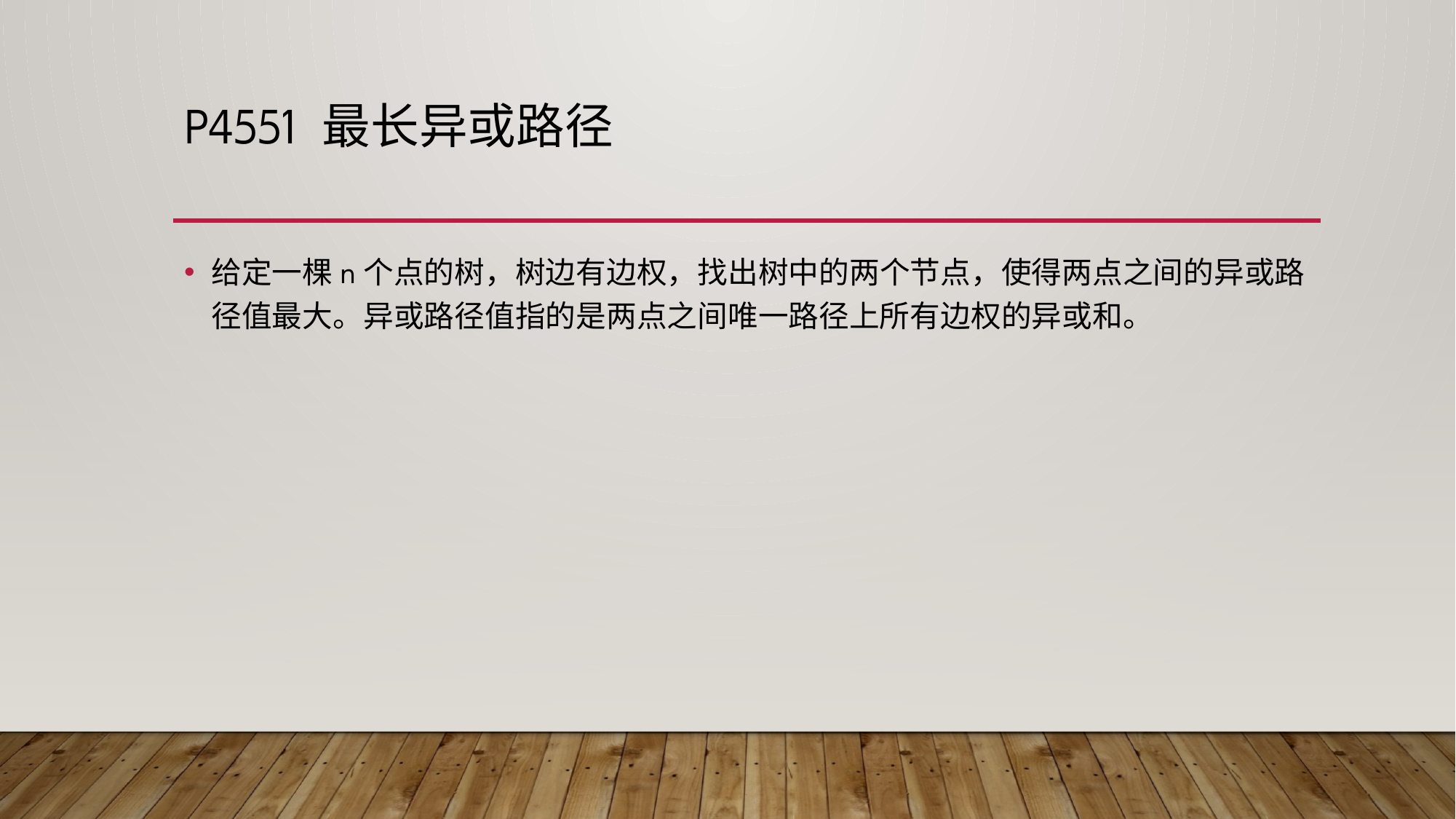

# P4551 最长异或路径
给定一棵n个点的树，树边有边权，找出树中的两个节点，使得两点之间的异或路径值最大。异或路径值指的是两点之间唯一路径上所有边权的异或和。